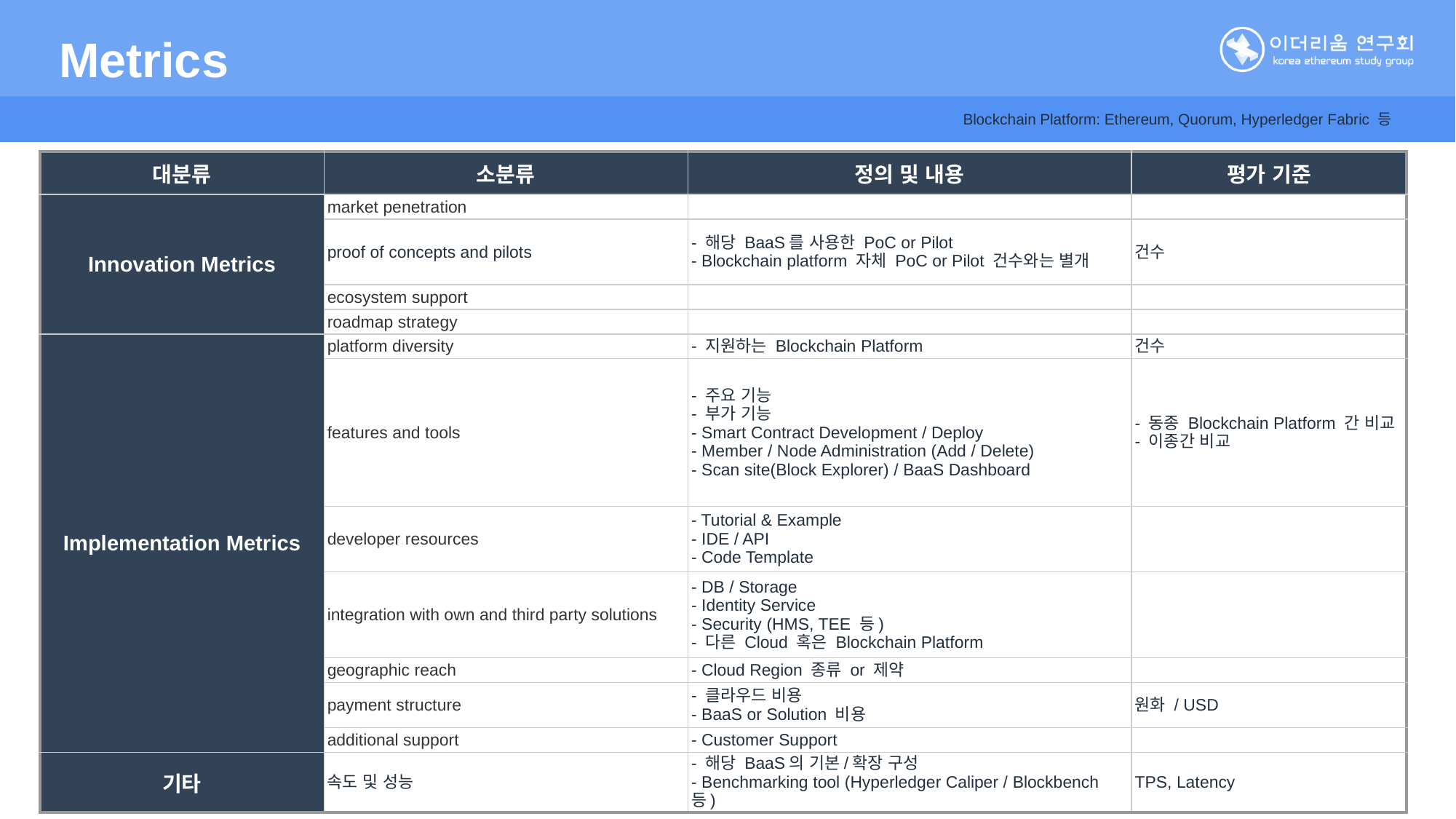

Metrics
Blockchain Platform: Ethereum, Quorum, Hyperledger Fabric 등
| 대분류 | 소분류 | 정의 및 내용 | 평가 기준 |
| --- | --- | --- | --- |
| Innovation Metrics | market penetration |  |  |
|  | proof of concepts and pilots | - 해당 BaaS를 사용한 PoC or Pilot - Blockchain platform 자체 PoC or Pilot 건수와는 별개 | 건수 |
|  | ecosystem support |  |  |
|  | roadmap strategy |  |  |
| Implementation Metrics | platform diversity | - 지원하는 Blockchain Platform | 건수 |
|  | features and tools | - 주요 기능 - 부가 기능 - Smart Contract Development / Deploy - Member / Node Administration (Add / Delete) - Scan site(Block Explorer) / BaaS Dashboard | - 동종 Blockchain Platform 간 비교 - 이종간 비교 |
|  | developer resources | - Tutorial & Example - IDE / API - Code Template |  |
|  | integration with own and third party solutions | - DB / Storage - Identity Service - Security (HMS, TEE 등) - 다른 Cloud 혹은 Blockchain Platform |  |
|  | geographic reach | - Cloud Region 종류 or 제약 |  |
|  | payment structure | - 클라우드 비용 - BaaS or Solution 비용 | 원화 / USD |
|  | additional support | - Customer Support |  |
| 기타 | 속도 및 성능 | - 해당 BaaS의 기본/확장 구성 - Benchmarking tool (Hyperledger Caliper / Blockbench 등) | TPS, Latency |